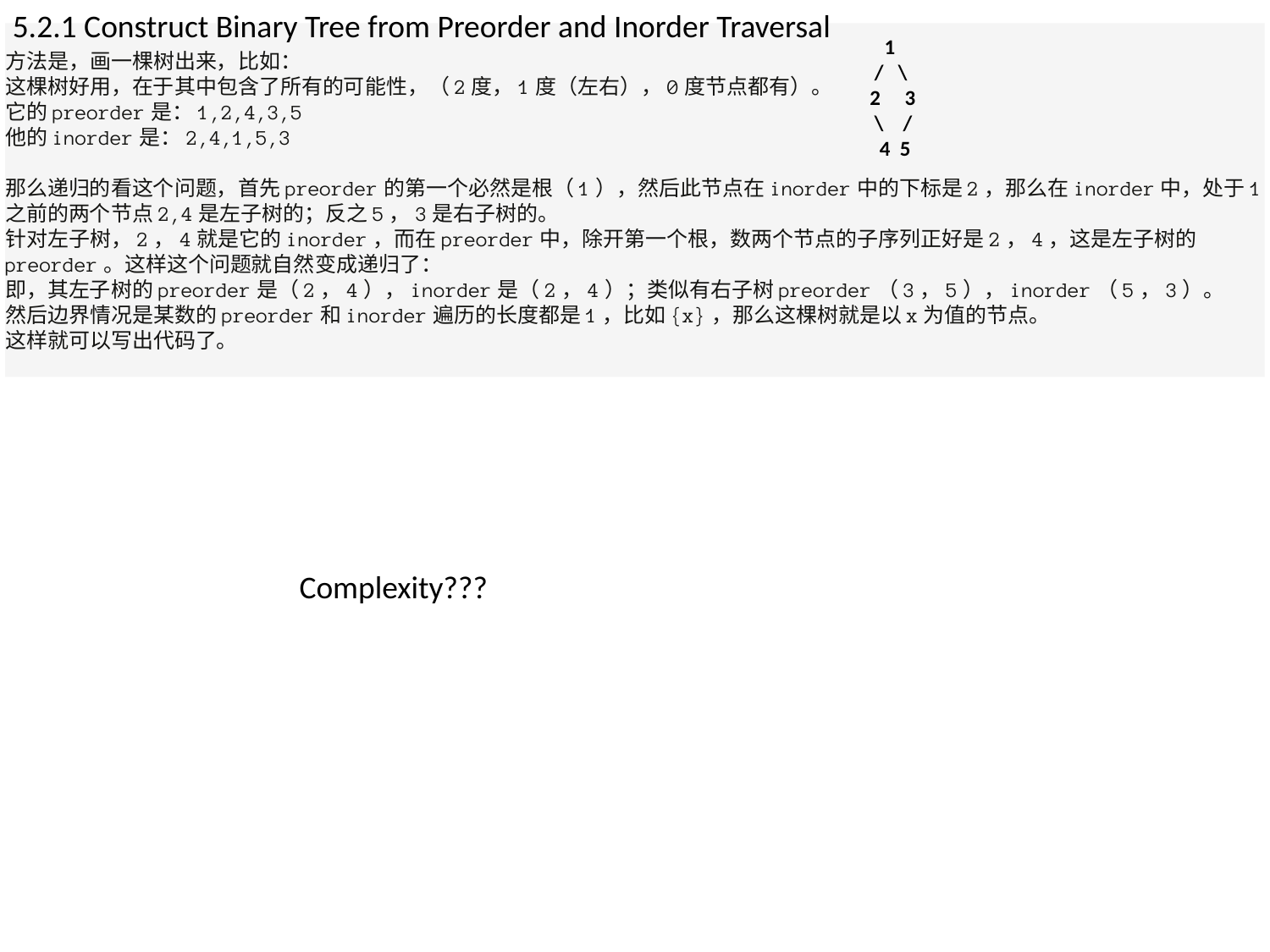

5.2.1 Construct Binary Tree from Preorder and Inorder Traversal
方法是，画一棵树出来，比如：
这棵树好用，在于其中包含了所有的可能性，（2度，1度（左右），0度节点都有）。
它的preorder是：1,2,4,3,5
他的inorder是：2,4,1,5,3
那么递归的看这个问题，首先preorder的第一个必然是根（1），然后此节点在inorder中的下标是2，那么在inorder中，处于1之前的两个节点2,4是左子树的；反之5，3是右子树的。
针对左子树，2，4就是它的inorder，而在preorder中，除开第一个根，数两个节点的子序列正好是2，4，这是左子树的preorder。这样这个问题就自然变成递归了：
即，其左子树的preorder是（2，4），inorder是（2，4）；类似有右子树preorder（3，5），inorder（5，3）。
然后边界情况是某数的preorder和inorder遍历的长度都是1，比如{x}，那么这棵树就是以x为值的节点。
这样就可以写出代码了。
   1
 /   \
2     3
 \    /
  4  5
Complexity???